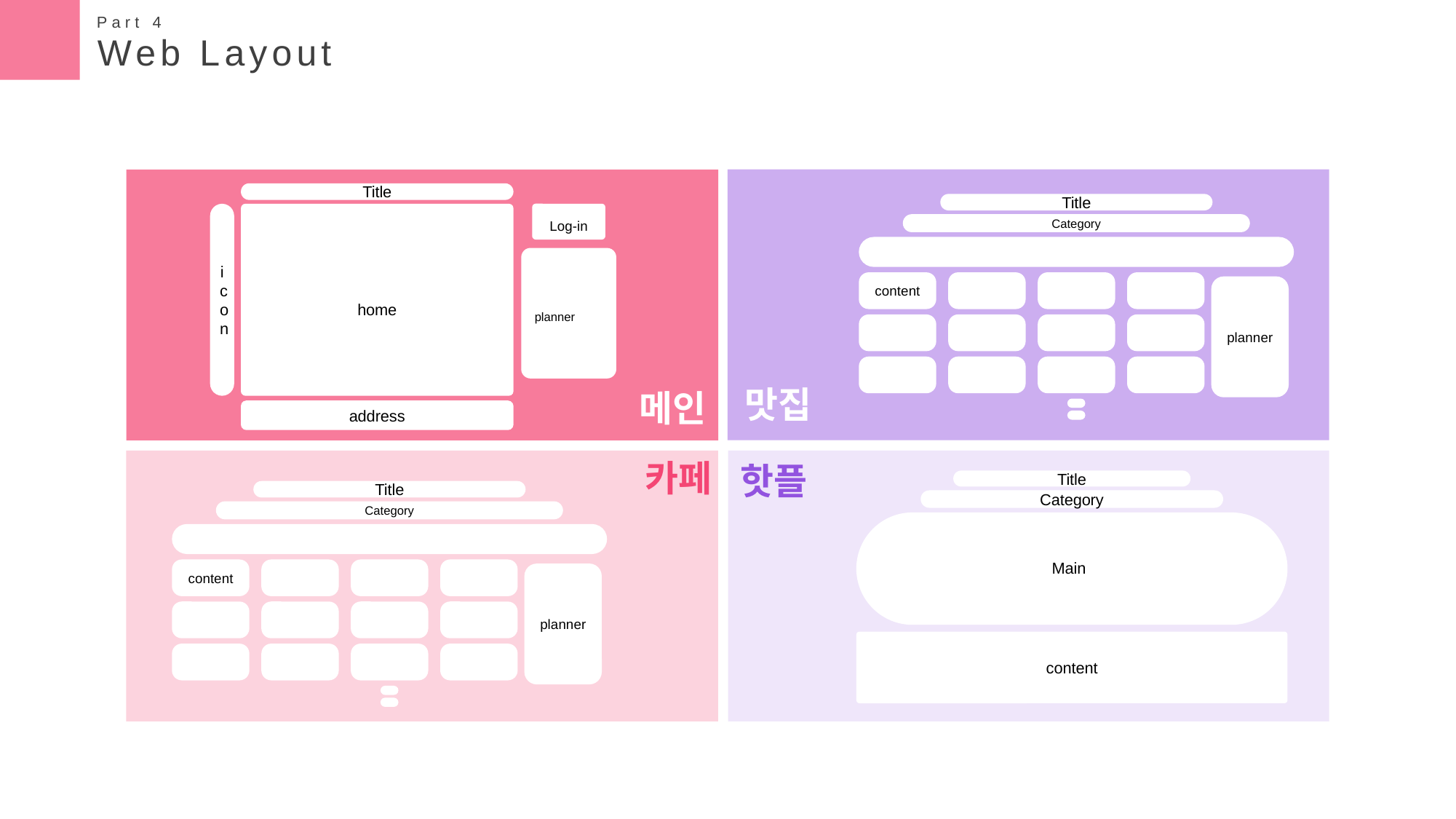

Part 4
Web Layout

Title

icon

home
Log-in

planner
address

메인

Title
Category

content

planner

맛집
카페

Title
Category

content

planner

핫플
Title
Category

Main
content